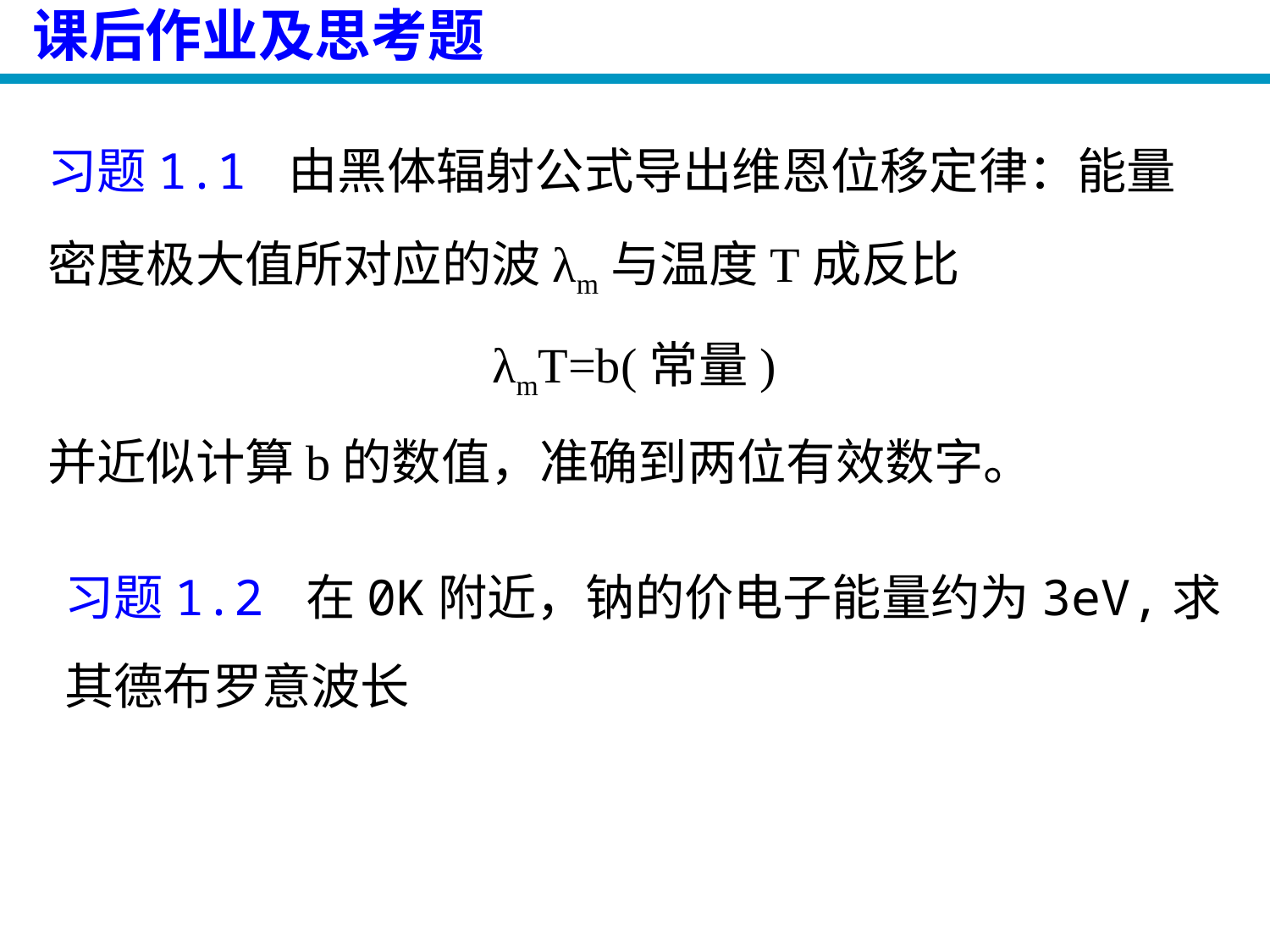

# 课后作业及思考题
习题1.1 由黑体辐射公式导出维恩位移定律：能量密度极大值所对应的波λm与温度T成反比
λmT=b(常量)
并近似计算b的数值，准确到两位有效数字。
习题1.2 在0K附近，钠的价电子能量约为3eV,求其德布罗意波长